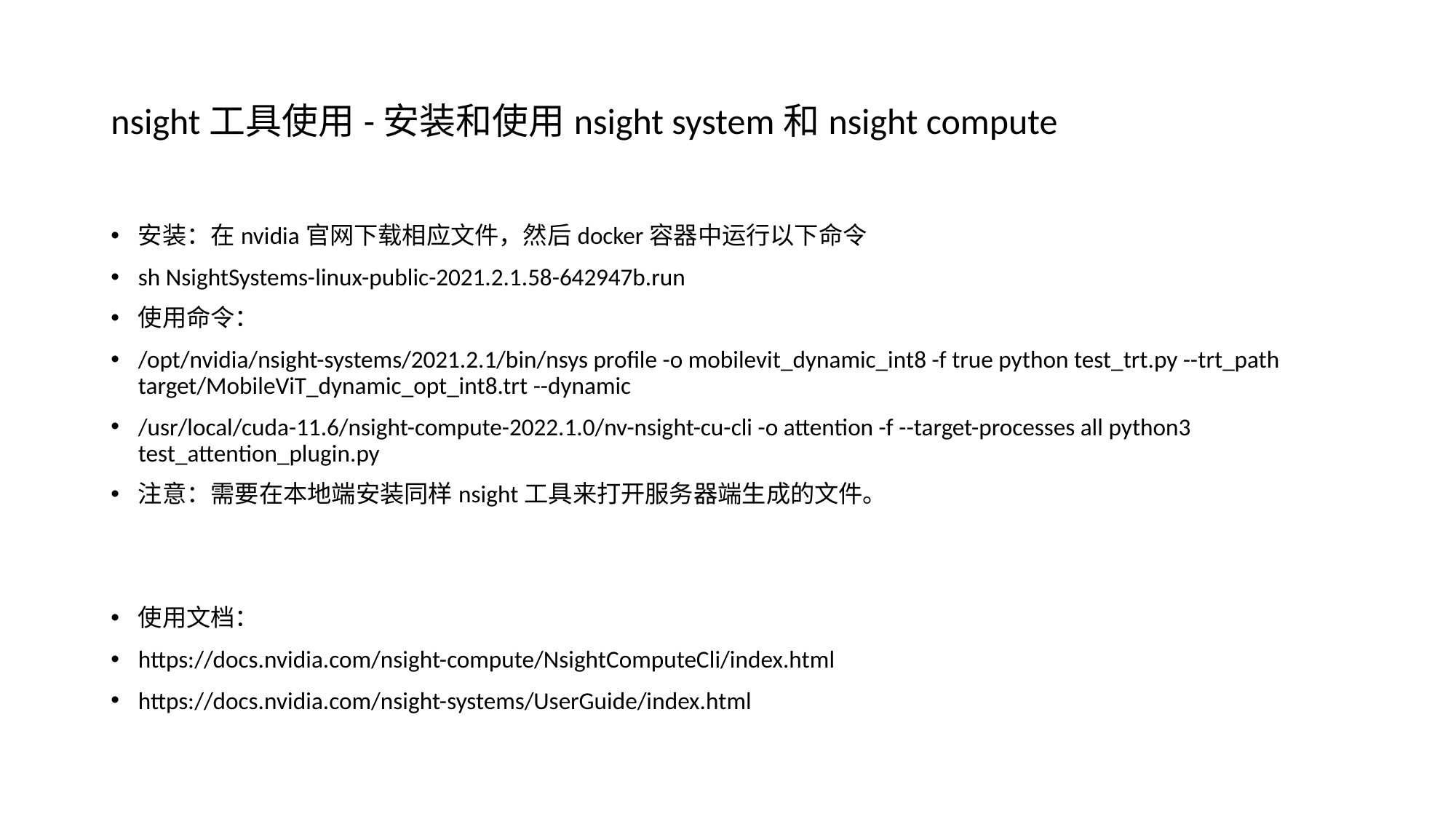

# nsight工具使用-安装和使用nsight system和nsight compute
安装：在nvidia官网下载相应文件，然后docker容器中运行以下命令
sh NsightSystems-linux-public-2021.2.1.58-642947b.run
使用命令：
/opt/nvidia/nsight-systems/2021.2.1/bin/nsys profile -o mobilevit_dynamic_int8 -f true python test_trt.py --trt_path target/MobileViT_dynamic_opt_int8.trt --dynamic
/usr/local/cuda-11.6/nsight-compute-2022.1.0/nv-nsight-cu-cli -o attention -f --target-processes all python3 test_attention_plugin.py
注意：需要在本地端安装同样nsight工具来打开服务器端生成的文件。

使用文档：
https://docs.nvidia.com/nsight-compute/NsightComputeCli/index.html
https://docs.nvidia.com/nsight-systems/UserGuide/index.html